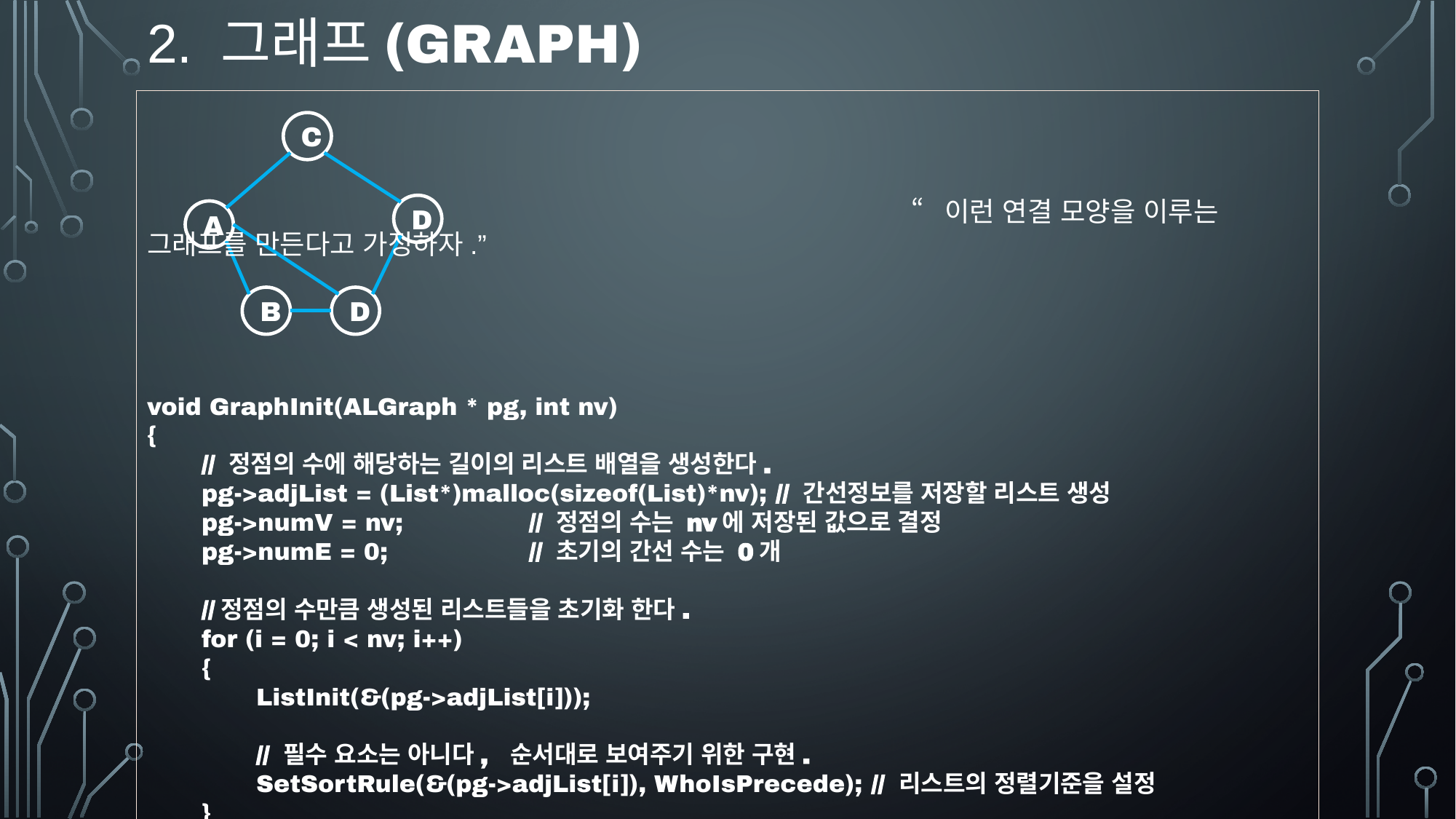

# 2. 그래프(Graph)

							“이런 연결 모양을 이루는 그래프를 만든다고 가정하자.”

void GraphInit(ALGraph * pg, int nv)
{
// 정점의 수에 해당하는 길이의 리스트 배열을 생성한다.
pg->adjList = (List*)malloc(sizeof(List)*nv); // 간선정보를 저장할 리스트 생성
pg->numV = nv;		// 정점의 수는 nv에 저장된 값으로 결정
pg->numE = 0;		// 초기의 간선 수는 0개

//정점의 수만큼 생성된 리스트들을 초기화 한다.
for (i = 0; i < nv; i++)
{
ListInit(&(pg->adjList[i]));

// 필수 요소는 아니다,  순서대로 보여주기 위한 구현.
SetSortRule(&(pg->adjList[i]), WhoIsPrecede); // 리스트의 정렬기준을 설정
}
}
C
D
A
B
D